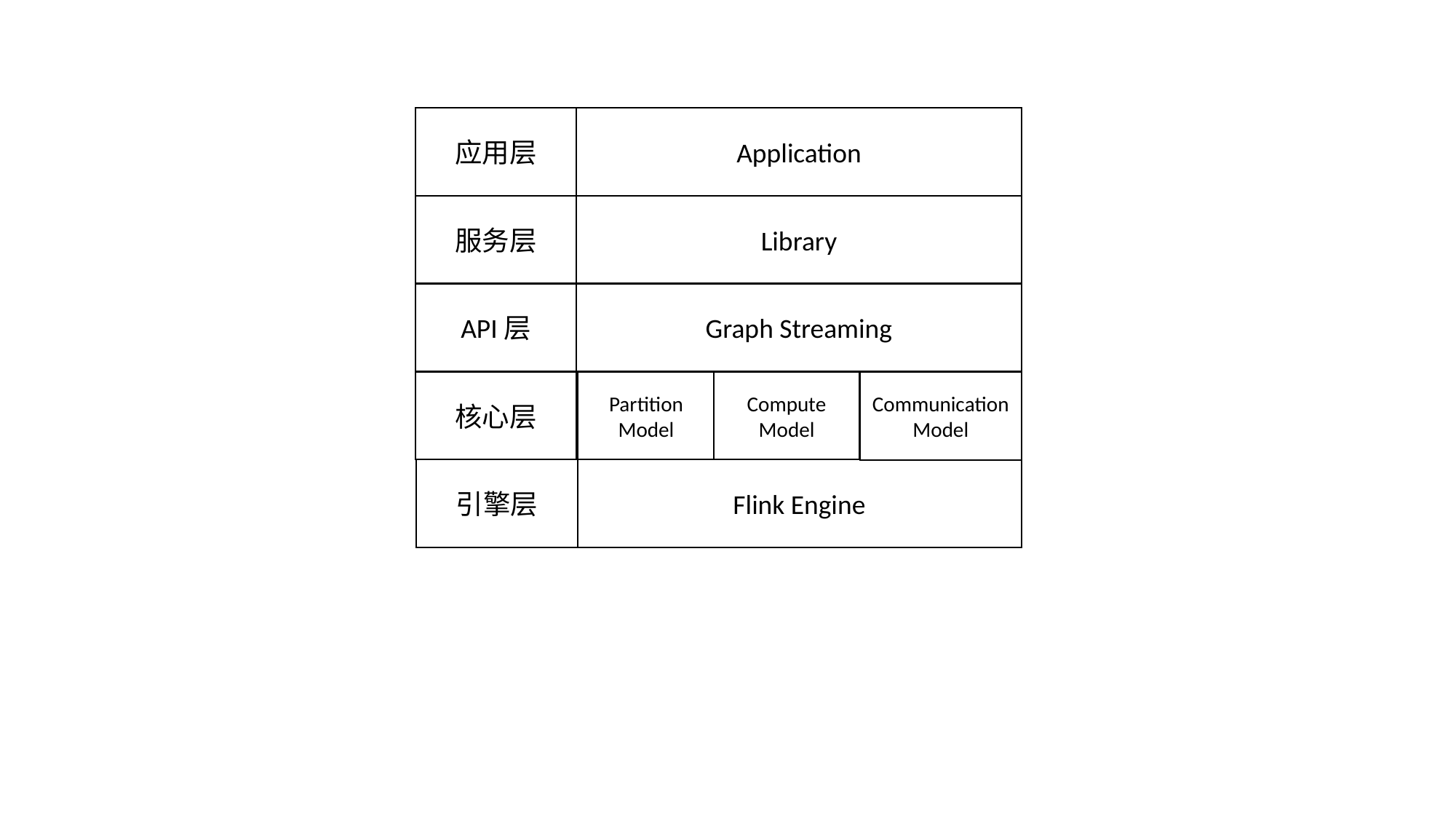

应用层
Application
服务层
Library
API层
Graph Streaming
Compute Model
Partition Model
核心层
Communication Model
引擎层
Flink Engine